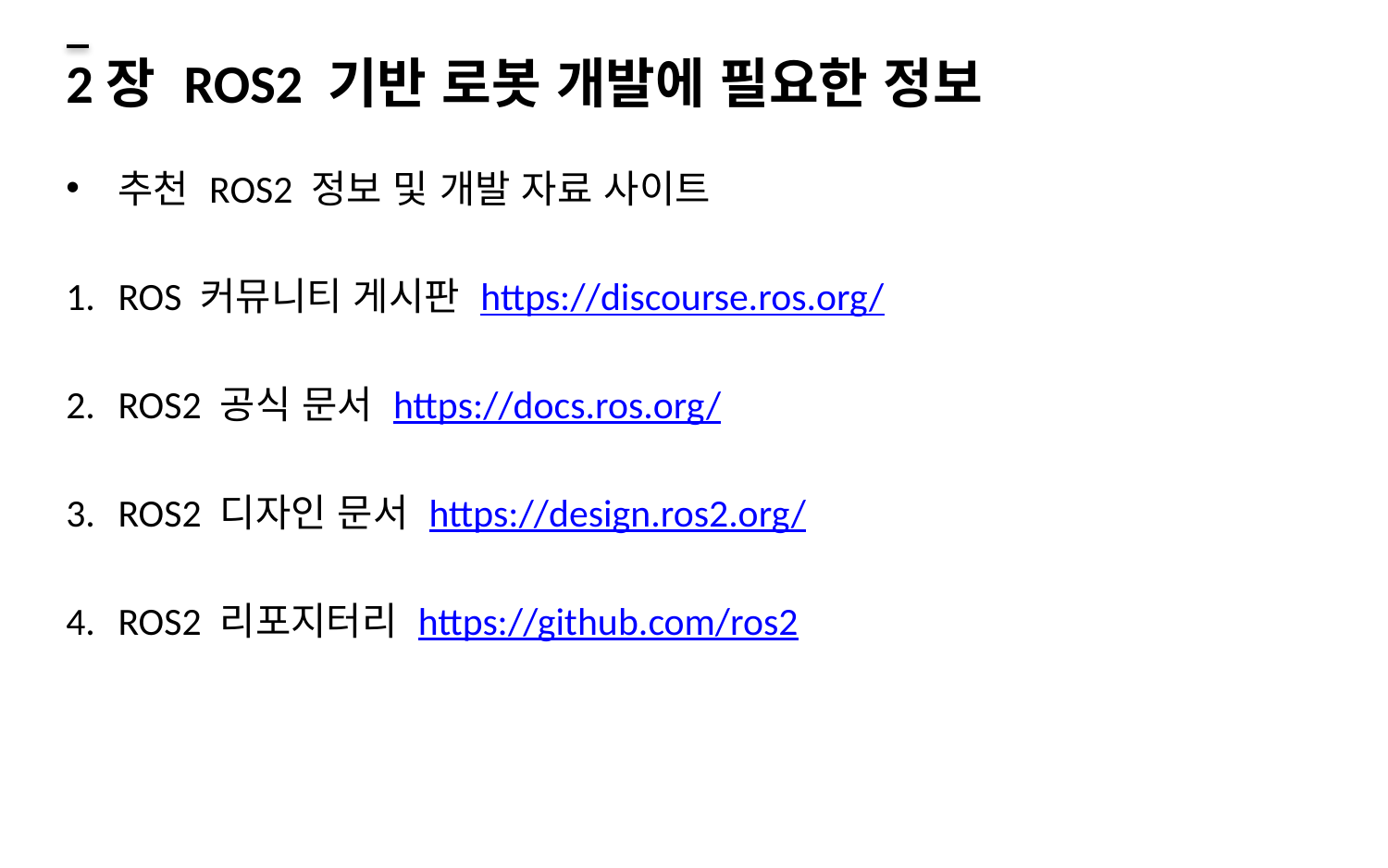

# 2장 ROS2 기반 로봇 개발에 필요한 정보
추천 ROS2 정보 및 개발 자료 사이트

ROS 커뮤니티 게시판 https://discourse.ros.org/

ROS2 공식 문서 https://docs.ros.org/

ROS2 디자인 문서 https://design.ros2.org/

ROS2 리포지터리 https://github.com/ros2